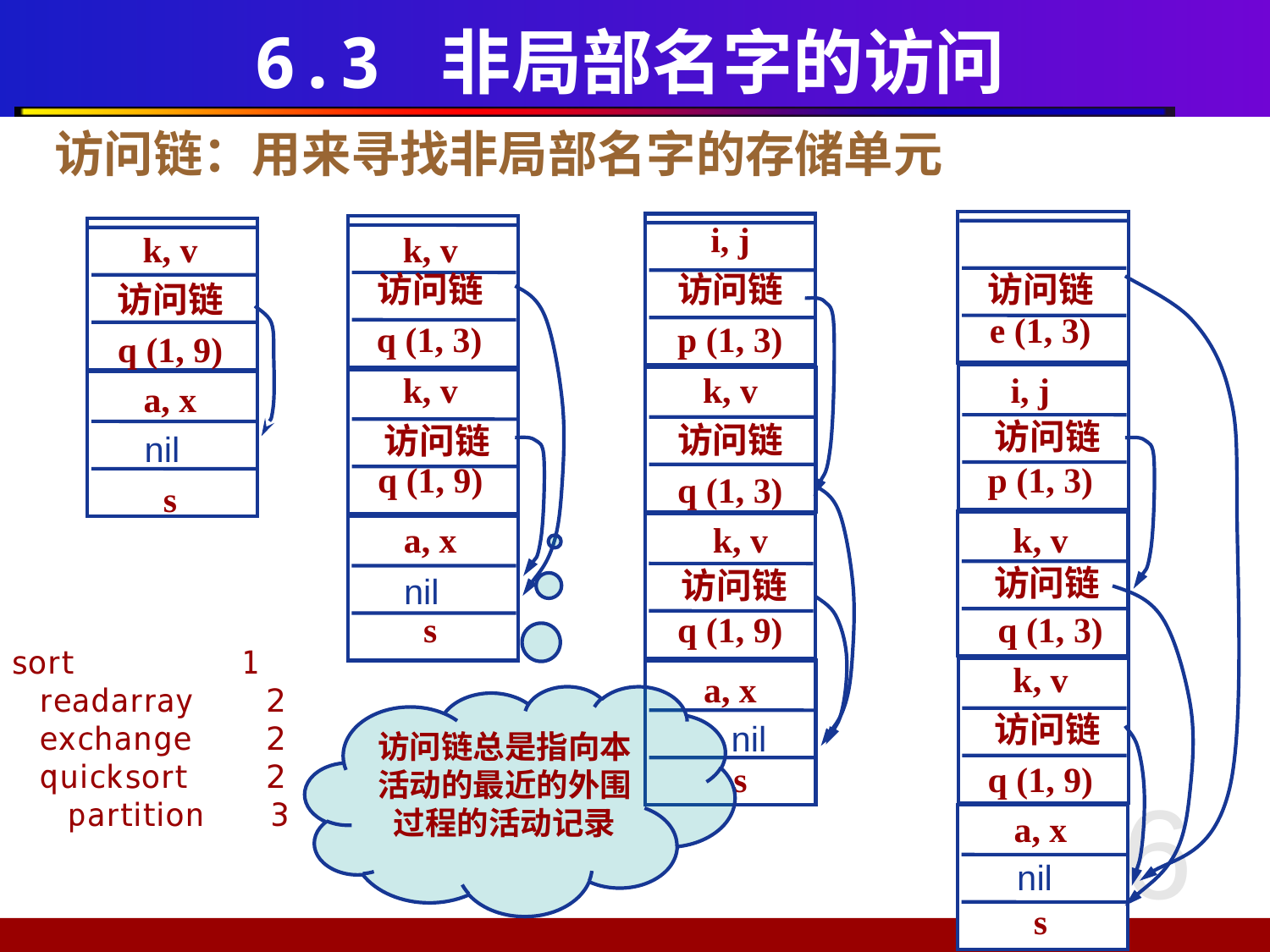

# 6.3 非局部名字的访问
访问链：用来寻找非局部名字的存储单元

访问链

e (1, 3)

i, j
访问链

p (1, 3)

k, v
访问链

q (1, 3)

k, v

访问链

q (1, 9)

a, x

s

i, j

访问链

p (1, 3)

k, v

访问链

q (1, 3)

k, v
访问链

q (1, 9)

a, x

s

k, v
访问链

q (1, 3)

k, v

访问链

q (1, 9)

a, x

s

k, v

访问链

q (1, 9)

a, x

s
nil
nil
sort	           1
   readarray	2
   exchange	2
   quicksort	2
      partition       3
访问链总是指向本活动的最近的外围过程的活动记录
nil
6
nil